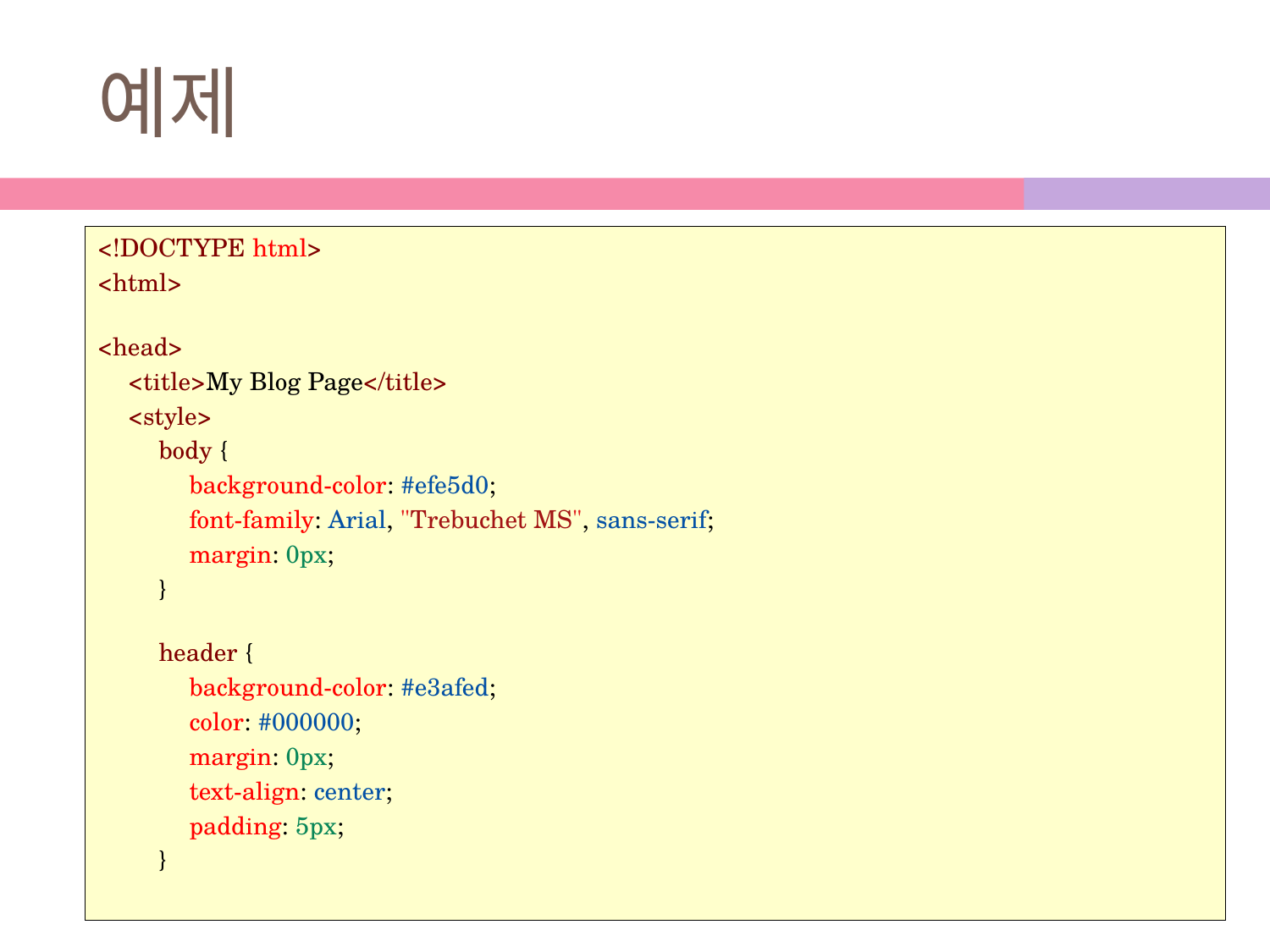

# 예제
<!DOCTYPE html>
<html>
<head>
    <title>My Blog Page</title>
    <style>
        body {
            background-color: #efe5d0;
            font-family: Arial, "Trebuchet MS", sans-serif;
            margin: 0px;
        }
        header {
            background-color: #e3afed;
            color: #000000;
            margin: 0px;
            text-align: center;
            padding: 5px;
        }